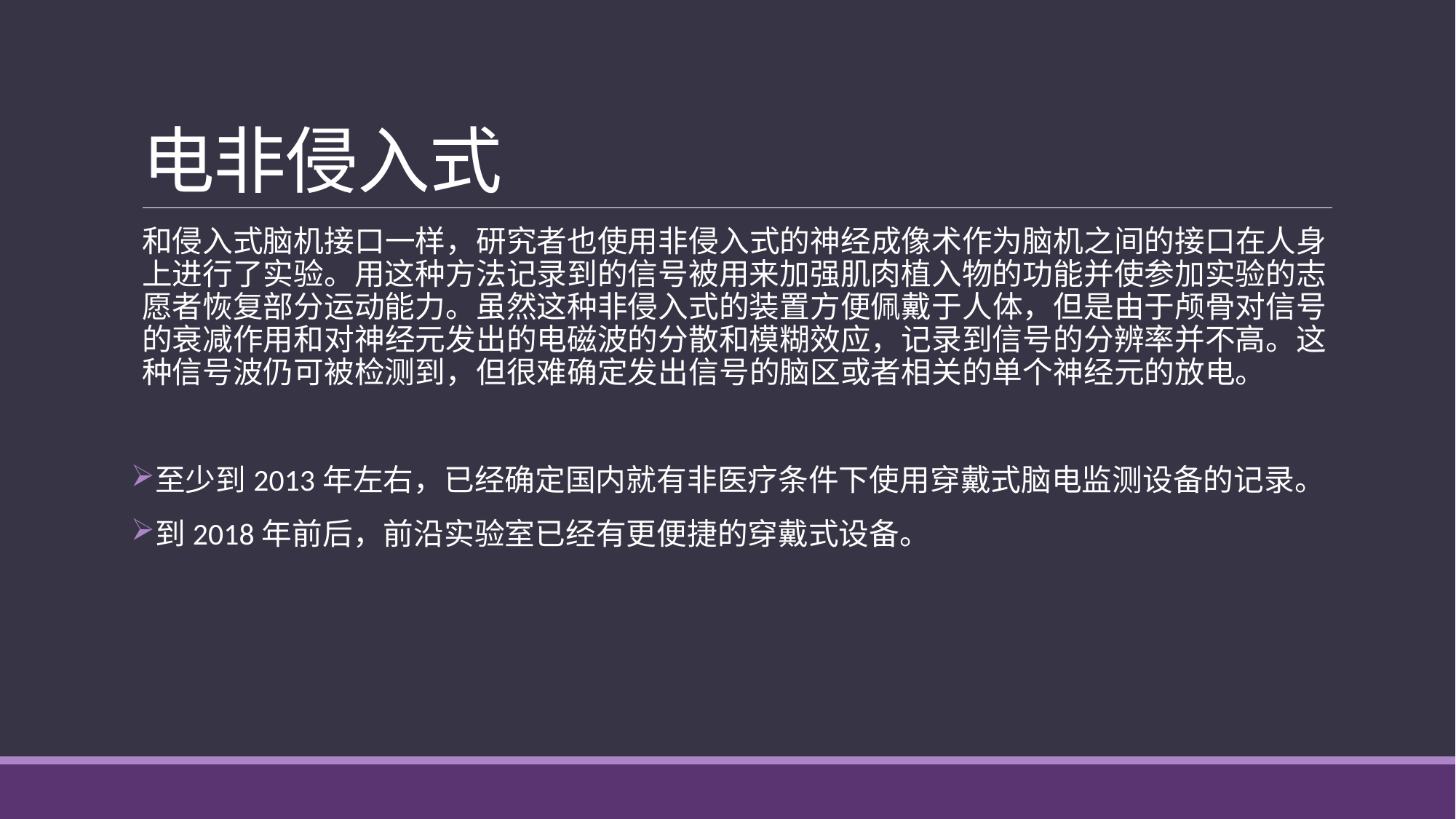

# 电非侵入式
和侵入式脑机接口一样，研究者也使用非侵入式的神经成像术作为脑机之间的接口在人身上进行了实验。用这种方法记录到的信号被用来加强肌肉植入物的功能并使参加实验的志愿者恢复部分运动能力。虽然这种非侵入式的装置方便佩戴于人体，但是由于颅骨对信号的衰减作用和对神经元发出的电磁波的分散和模糊效应，记录到信号的分辨率并不高。这种信号波仍可被检测到，但很难确定发出信号的脑区或者相关的单个神经元的放电。

至少到2013年左右，已经确定国内就有非医疗条件下使用穿戴式脑电监测设备的记录。
到2018年前后，前沿实验室已经有更便捷的穿戴式设备。